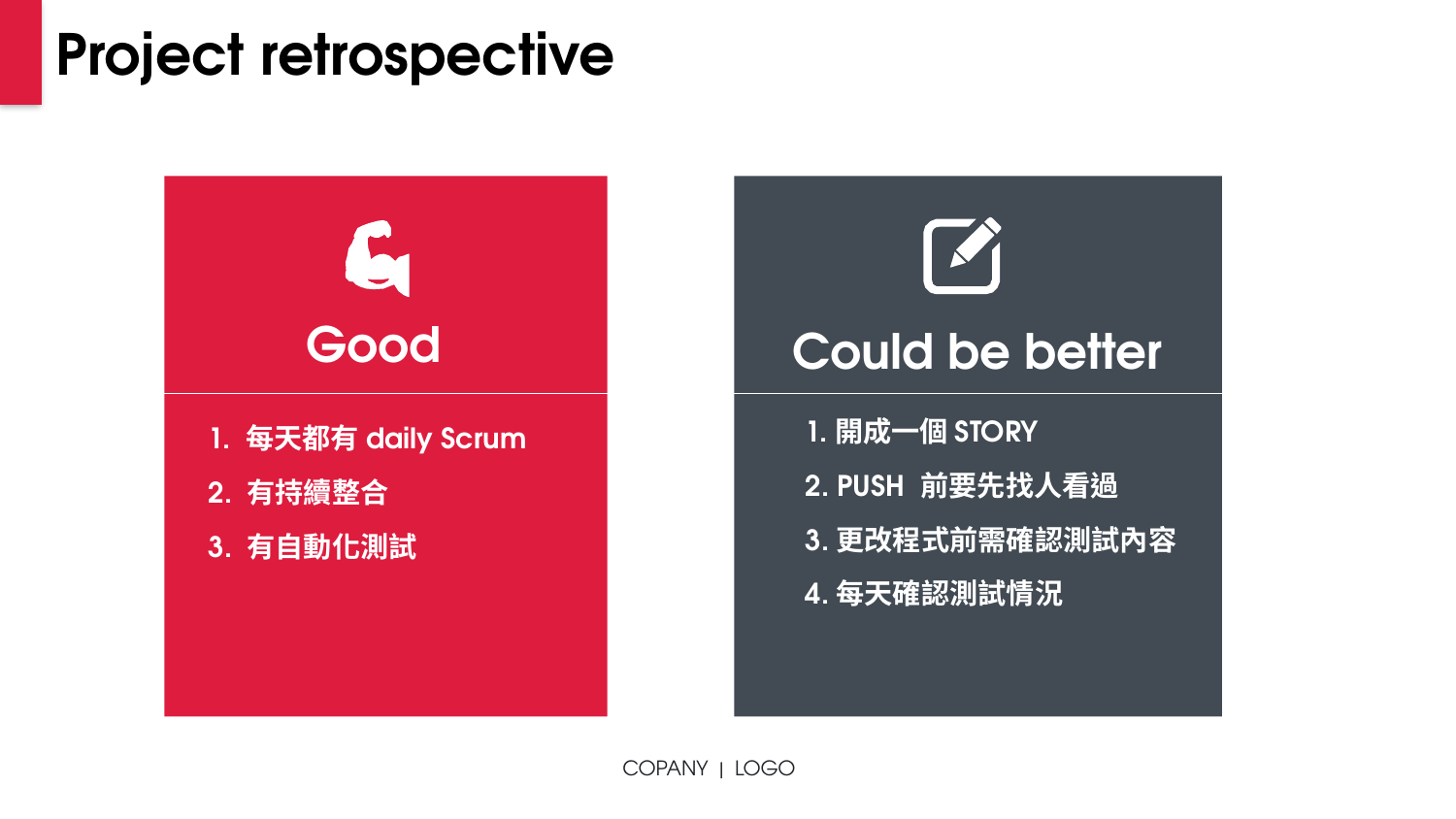

Project retrospective

Good
Could be better
1.開成一個STORY
2. PUSH 前要先找人看過
3.更改程式前需確認測試內容
4.每天確認測試情況

1. 每天都有daily Scrum
2. 有持續整合
3. 有自動化測試

COPANY  |  LOGO